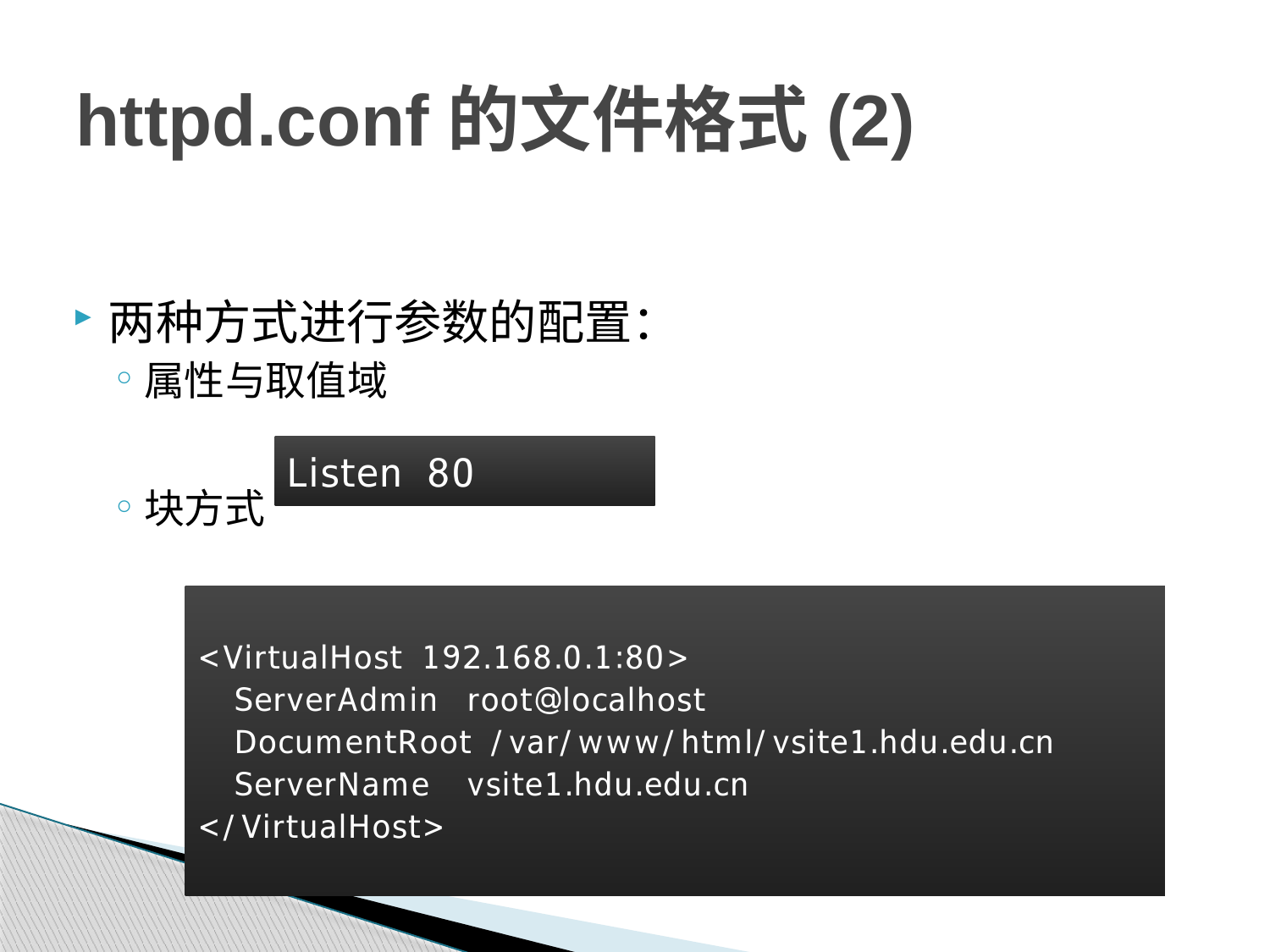

# httpd.conf的文件格式(2)
两种方式进行参数的配置：
属性与取值域

块方式
Listen  80
<VirtualHost  192.168.0.1:80>
    ServerAdmin   root@localhost
    DocumentRoot  /var/www/html/vsite1.hdu.edu.cn
    ServerName    vsite1.hdu.edu.cn
</VirtualHost>